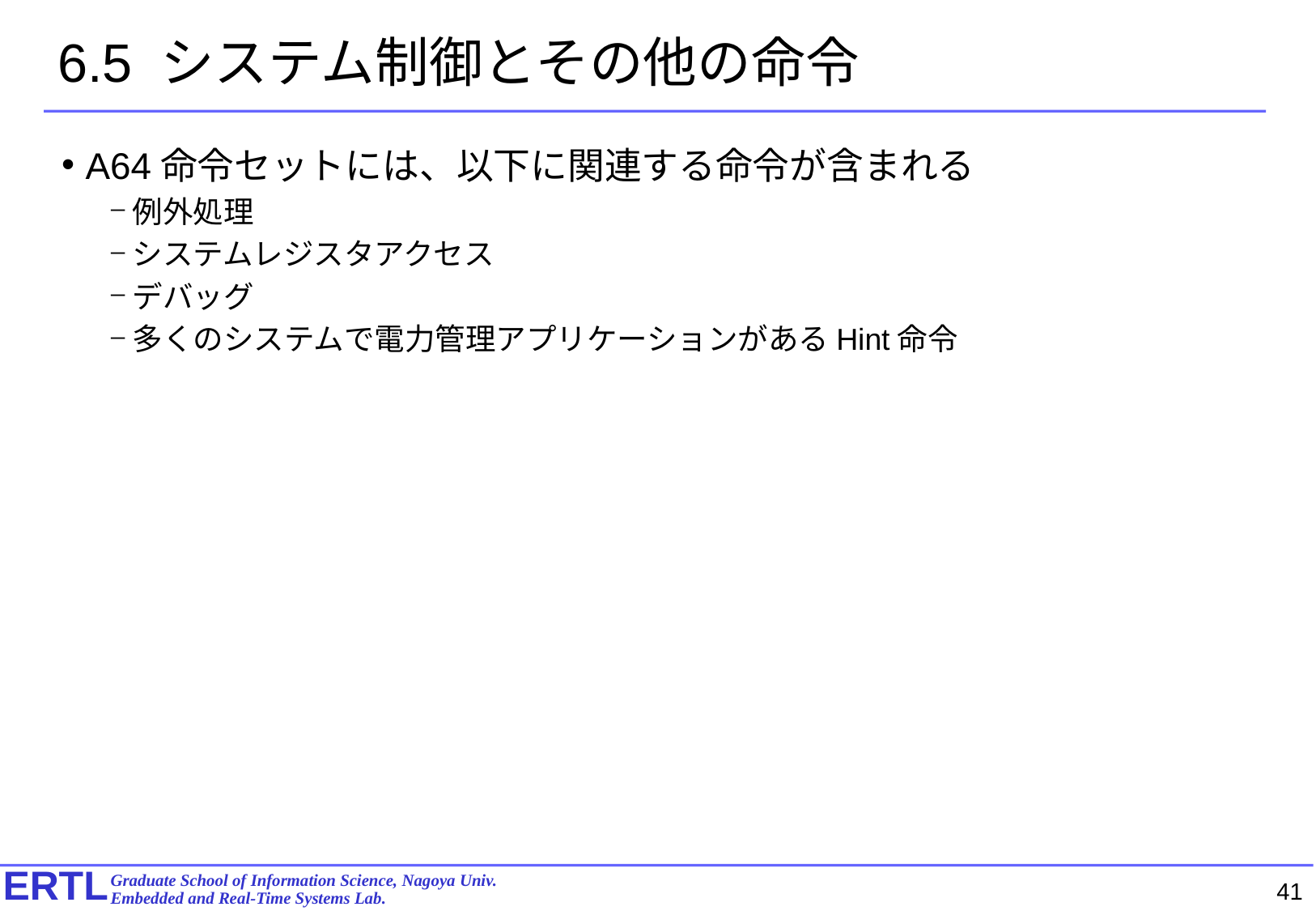

# 6.5 システム制御とその他の命令
A64命令セットには、以下に関連する命令が含まれる
例外処理
システムレジスタアクセス
デバッグ
多くのシステムで電力管理アプリケーションがあるHint命令

41